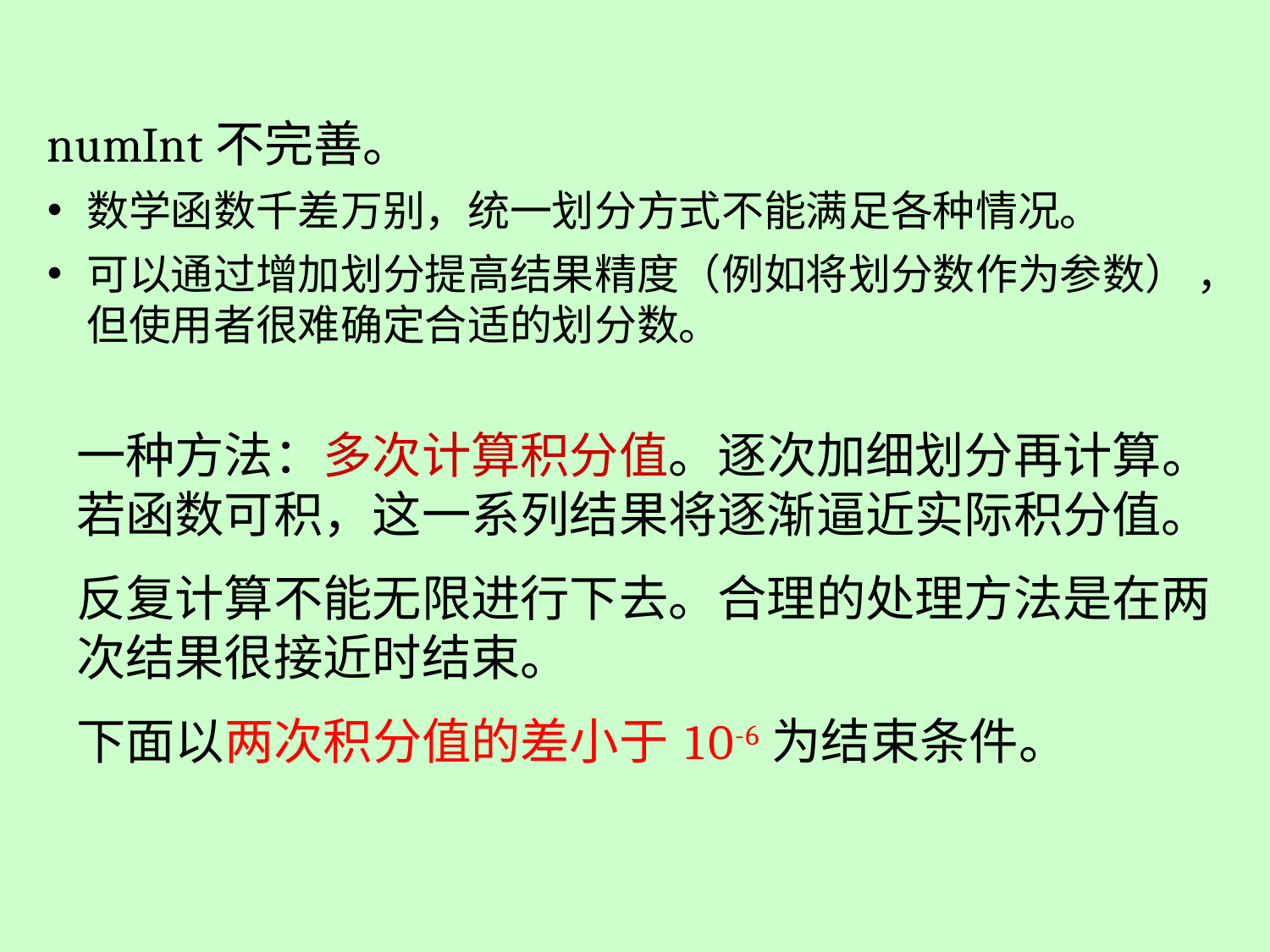

numInt不完善。
数学函数千差万别，统一划分方式不能满足各种情况。
可以通过增加划分提高结果精度（例如将划分数作为参数） ，但使用者很难确定合适的划分数。
一种方法：多次计算积分值。逐次加细划分再计算。若函数可积，这一系列结果将逐渐逼近实际积分值。
反复计算不能无限进行下去。合理的处理方法是在两次结果很接近时结束。
下面以两次积分值的差小于10-6为结束条件。